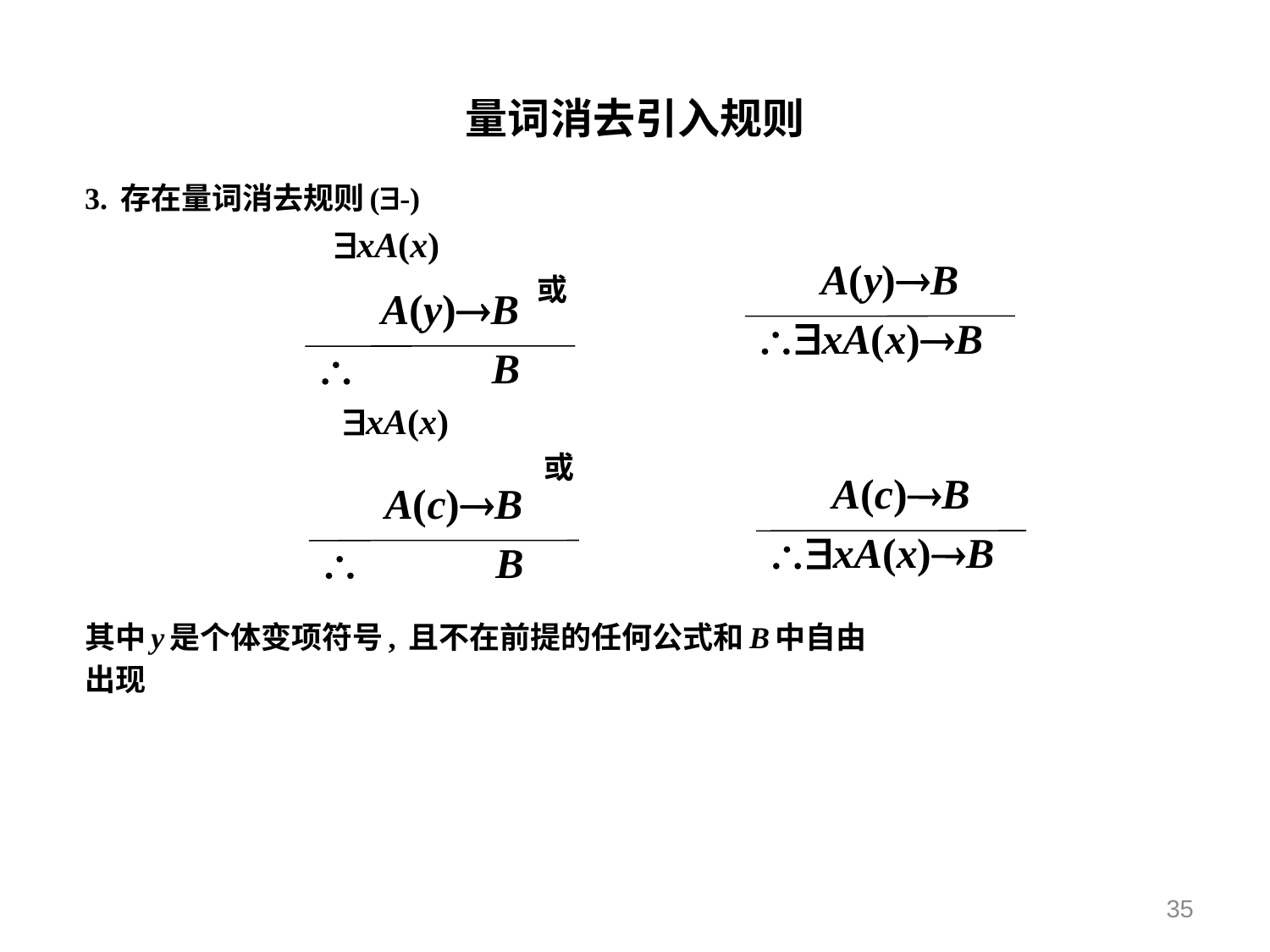

# 量词消去引入规则
3. 存在量词消去规则(∃-)
                            ∃xA(x)
                                                                或

                             ∃xA(x)
                                                                 或

其中y是个体变项符号, 且不在前提的任何公式和B中自由
出现
      A(y)→B
∴∃xA(x)→B

      A(y)→B
∴             B

      A(c)→B
∴∃xA(x)→B

      A(c)→B
∴             B

35